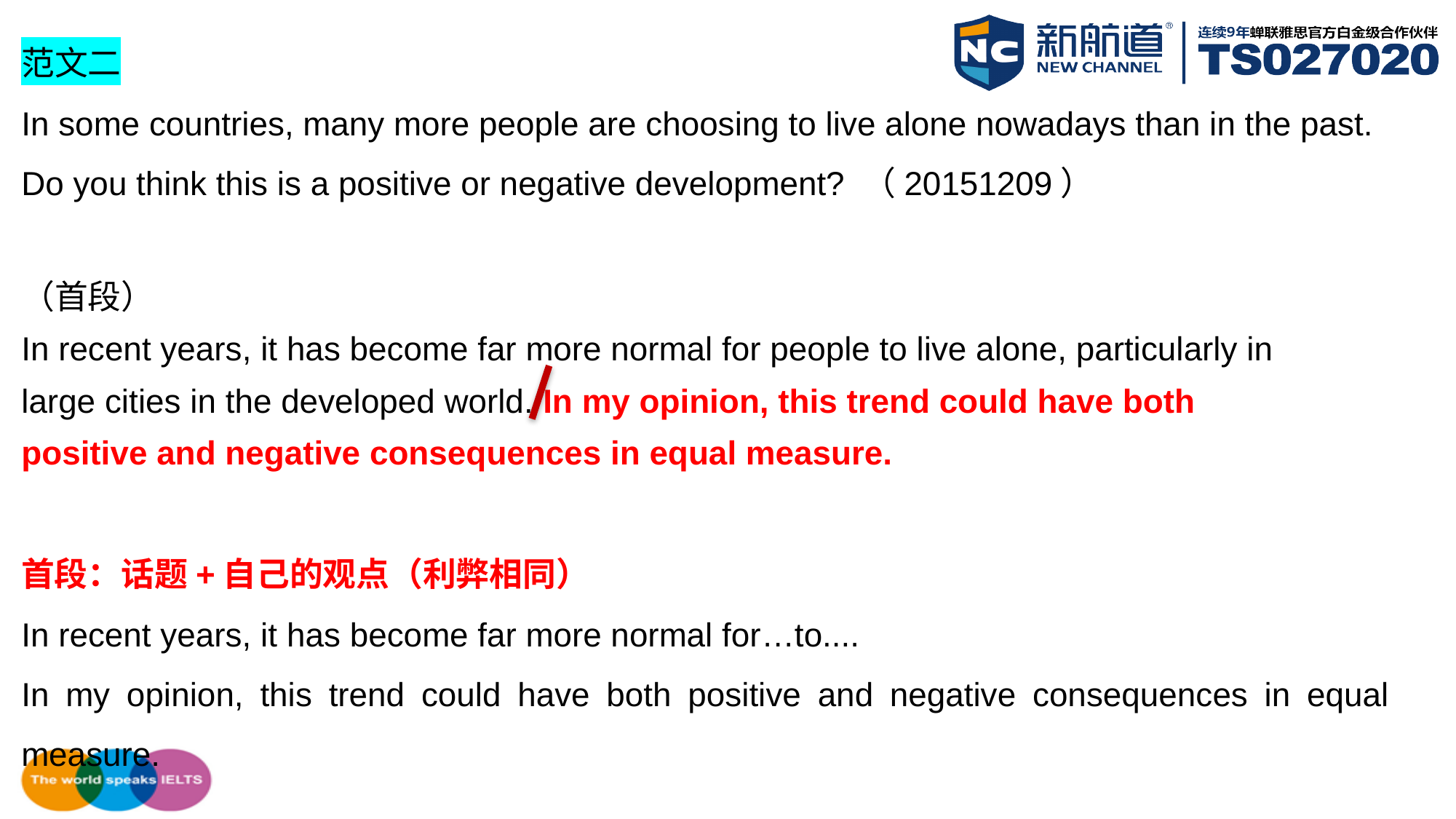

范文二
In some countries, many more people are choosing to live alone nowadays than in the past. Do you think this is a positive or negative development? （20151209）
（首段）
In recent years, it has become far more normal for people to live alone, particularly in large cities in the developed world. In my opinion, this trend could have both positive and negative consequences in equal measure.
首段：话题+自己的观点（利弊相同）
In recent years, it has become far more normal for…to....
In my opinion, this trend could have both positive and negative consequences in equal measure.